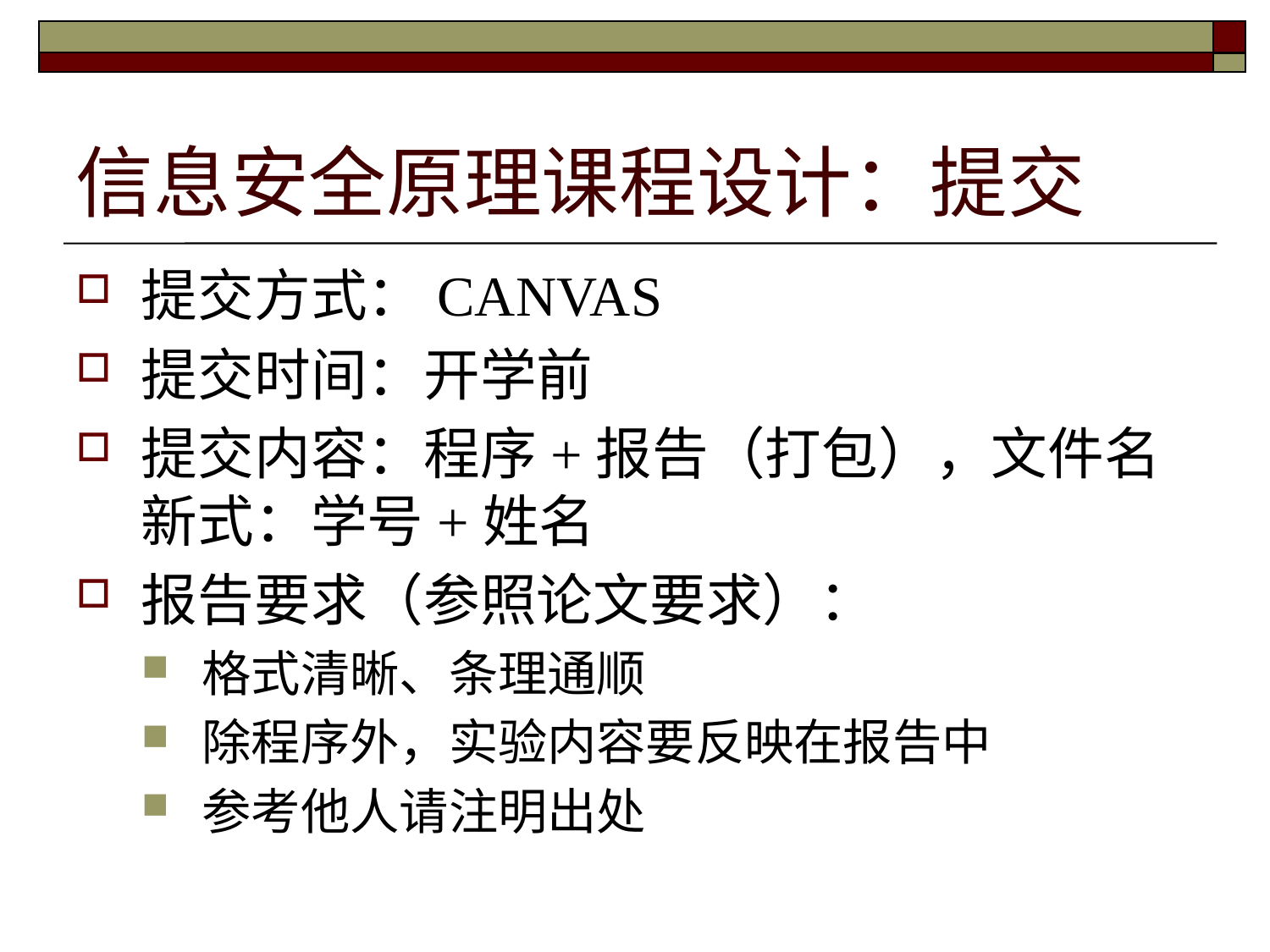

# 信息安全原理课程设计：提交
提交方式：CANVAS
提交时间：开学前
提交内容：程序+报告（打包），文件名新式：学号+姓名
报告要求（参照论文要求）：
格式清晰、条理通顺
除程序外，实验内容要反映在报告中
参考他人请注明出处